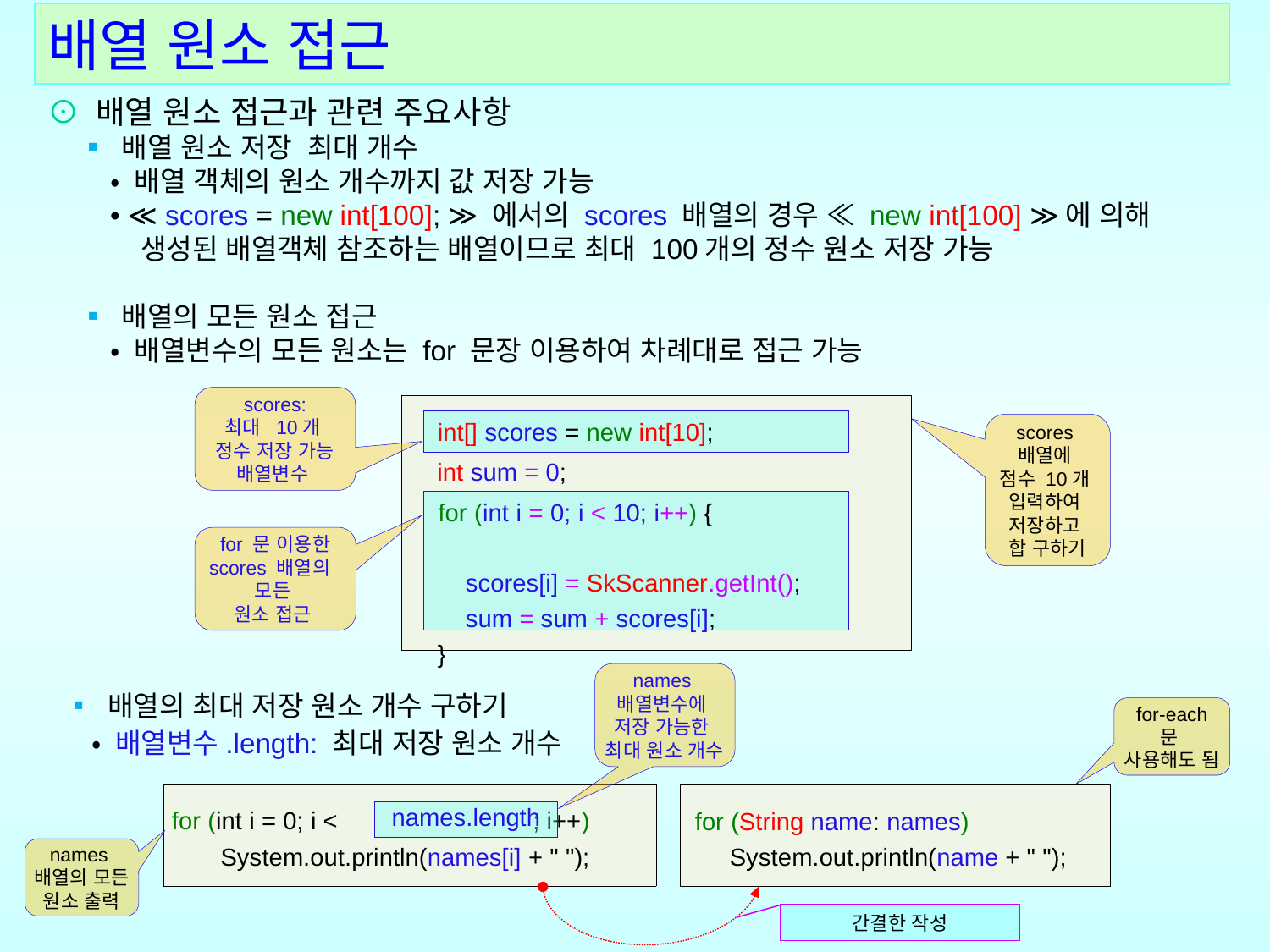

배열 원소 접근
⊙ 배열 원소 접근과 관련 주요사항
    ▪ 배열 원소 저장  최대 개수
        • 배열 객체의 원소 개수까지 값 저장 가능
        • ≪ scores = new int[100]; ≫ 에서의 scores 배열의 경우 ≪ new int[100] ≫에 의해
           생성된 배열객체 참조하는 배열이므로 최대 100개의 정수 원소 저장 가능

    ▪ 배열의 모든 원소 접근
        • 배열변수의 모든 원소는 for 문장 이용하여 차례대로 접근 가능
scores:
최대  10개
정수 저장 가능
배열변수
| int sum = 0; |
| --- |
  int[] scores = new int[10];
scores
배열에
점수 10개
입력하여
저장하고
합 구하기
  for (int i = 0; i < 10; i++) {
      scores[i] = SkScanner.getInt();
      sum = sum + scores[i];
  }
for 문 이용한 scores 배열의
모든
원소 접근
names
배열변수에
저장 가능한
최대 원소 개수
▪ 배열의 최대 저장 원소 개수 구하기
   • 배열변수.length: 최대 저장 원소 개수
 for-each
문
사용해도 됨

| for (int i = 0; i < ; i++) System.out.println(names[i] + " "); |
| --- |
| for (String name: names) System.out.println(name + " "); |
| --- |
names.length
names
배열의 모든 원소 출력
간결한 작성